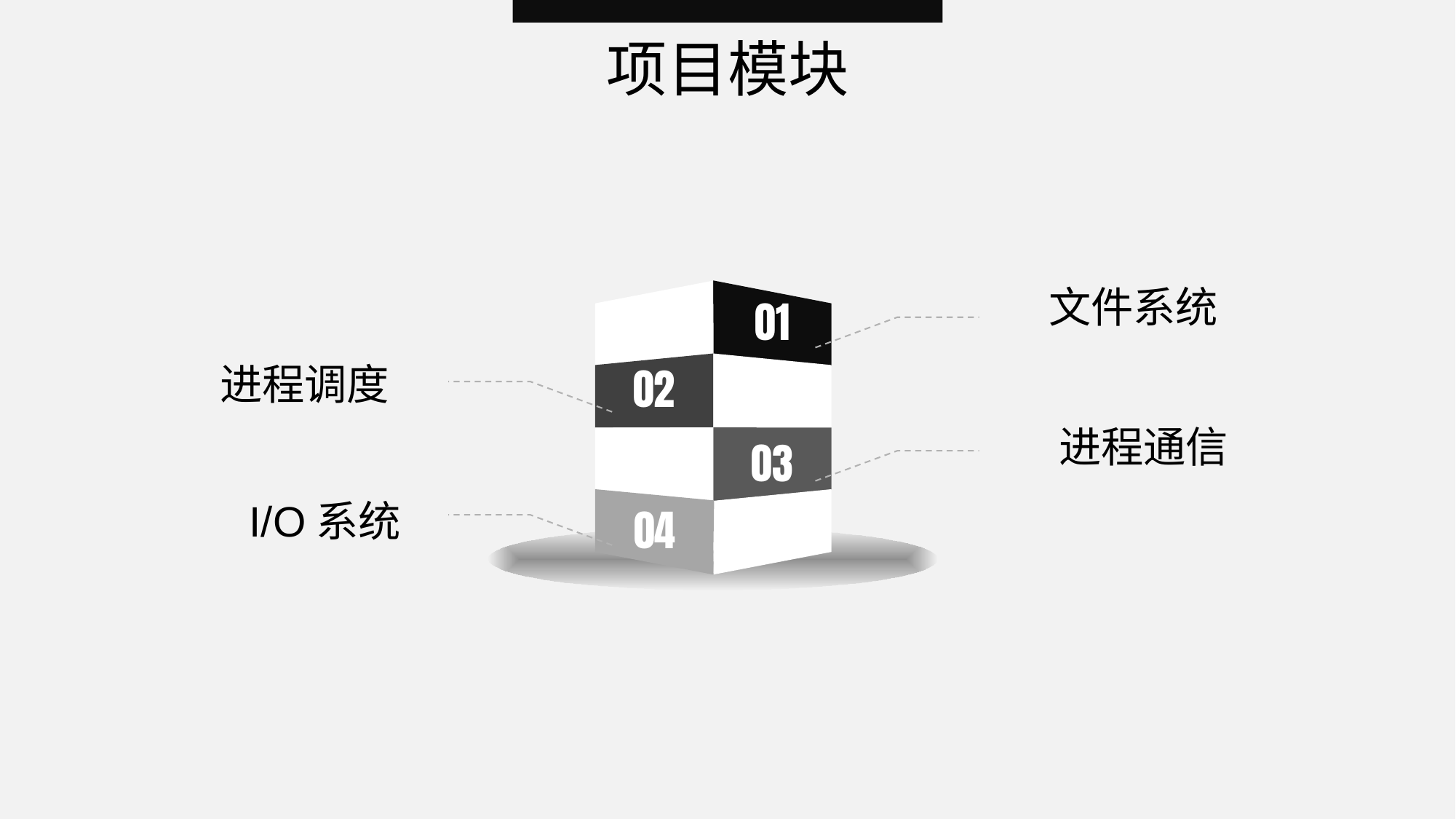

项目模块
文件系统
01

02

03

04

进程调度
进程通信
I/O系统